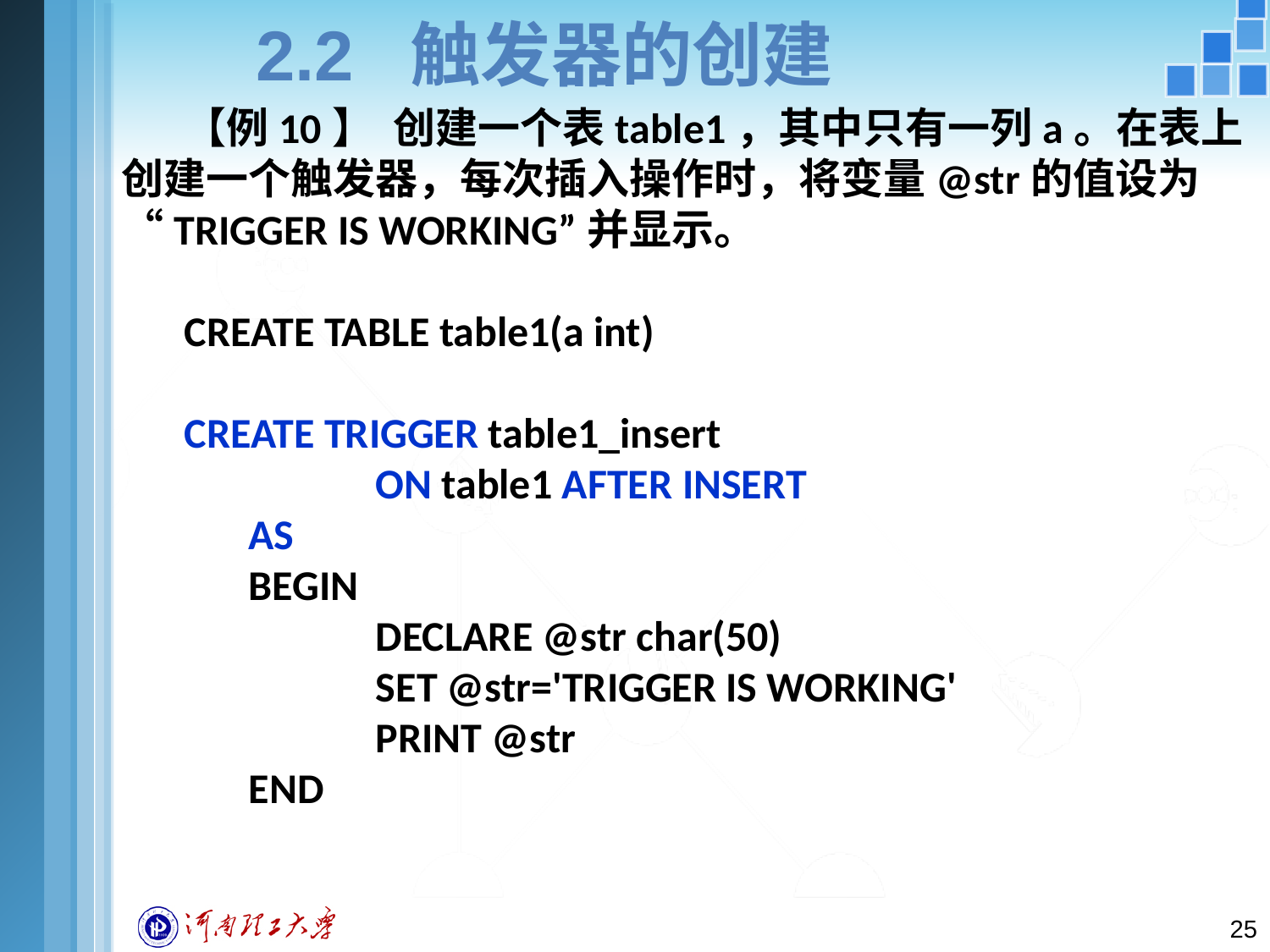

# 2.2  触发器的创建
【例10】  创建一个表table1，其中只有一列a。在表上创建一个触发器，每次插入操作时，将变量@str的值设为“TRIGGER IS WORKING”并显示。

CREATE TABLE table1(a int)

CREATE TRIGGER table1_insert
		ON table1 AFTER INSERT
	AS
	BEGIN
		DECLARE @str char(50)
		SET @str='TRIGGER IS WORKING'
		PRINT @str
	END